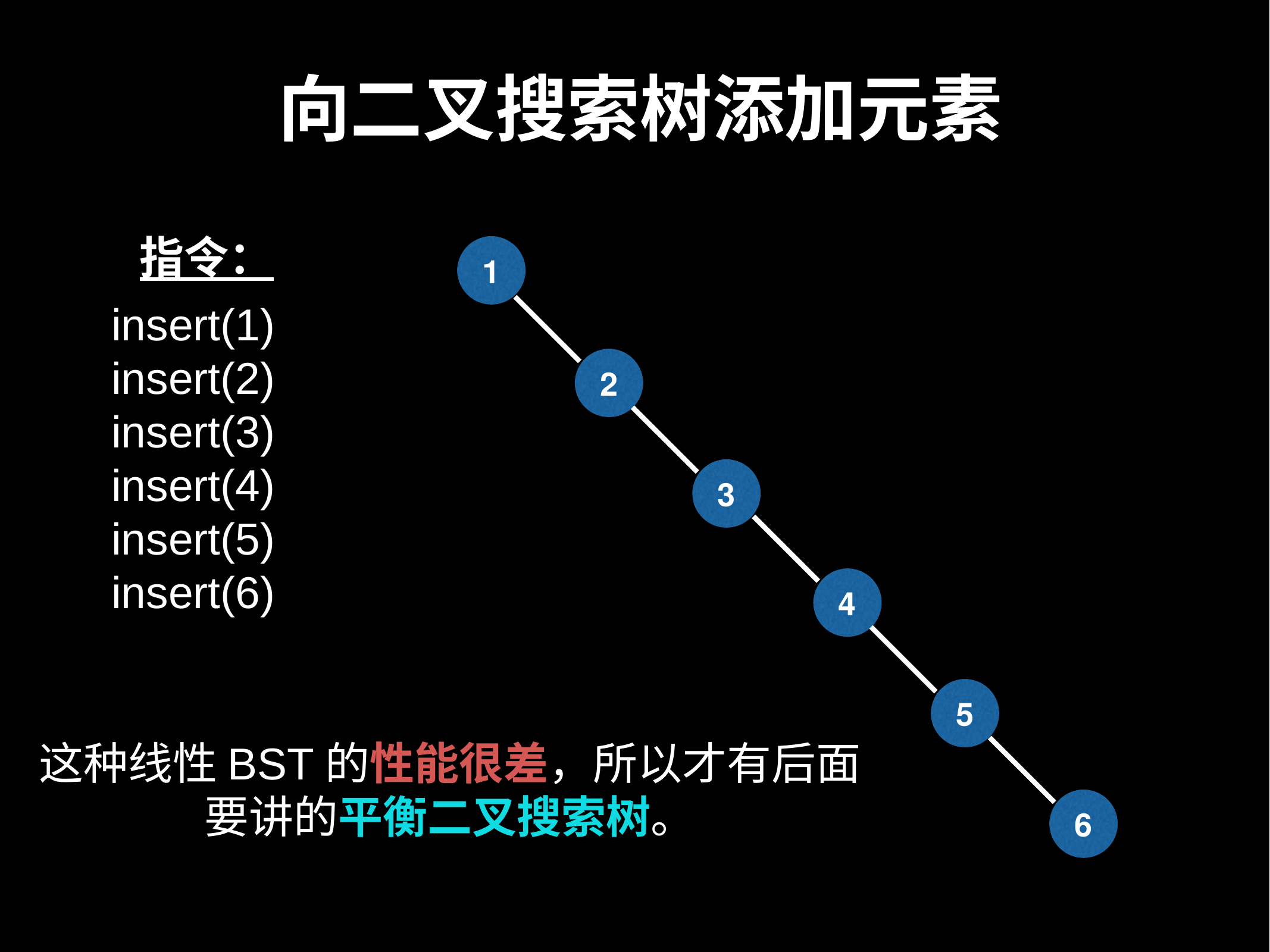

# 向二叉搜索树添加元素
指令：
1
insert(1)
insert(2)
insert(3)
insert(4)
insert(5)
insert(6)

2

3

4

5
这种线性BST的性能很差，所以才有后面要讲的平衡二叉搜索树。

6